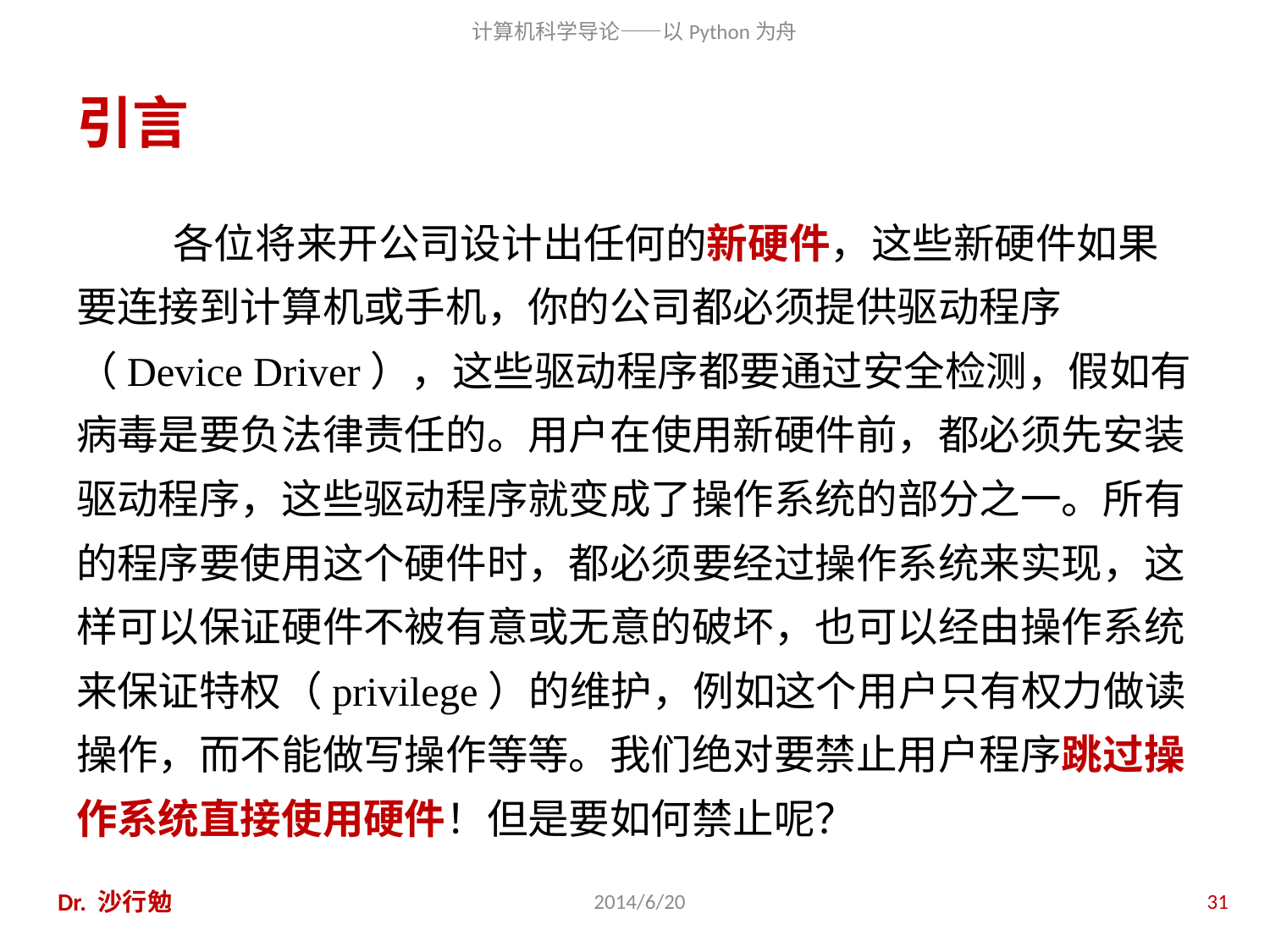

# 引言
各位将来开公司设计出任何的新硬件，这些新硬件如果要连接到计算机或手机，你的公司都必须提供驱动程序（Device Driver），这些驱动程序都要通过安全检测，假如有病毒是要负法律责任的。用户在使用新硬件前，都必须先安装驱动程序，这些驱动程序就变成了操作系统的部分之一。所有的程序要使用这个硬件时，都必须要经过操作系统来实现，这样可以保证硬件不被有意或无意的破坏，也可以经由操作系统来保证特权（privilege）的维护，例如这个用户只有权力做读操作，而不能做写操作等等。我们绝对要禁止用户程序跳过操作系统直接使用硬件！但是要如何禁止呢？
Dr. 沙行勉
2014/6/20
31